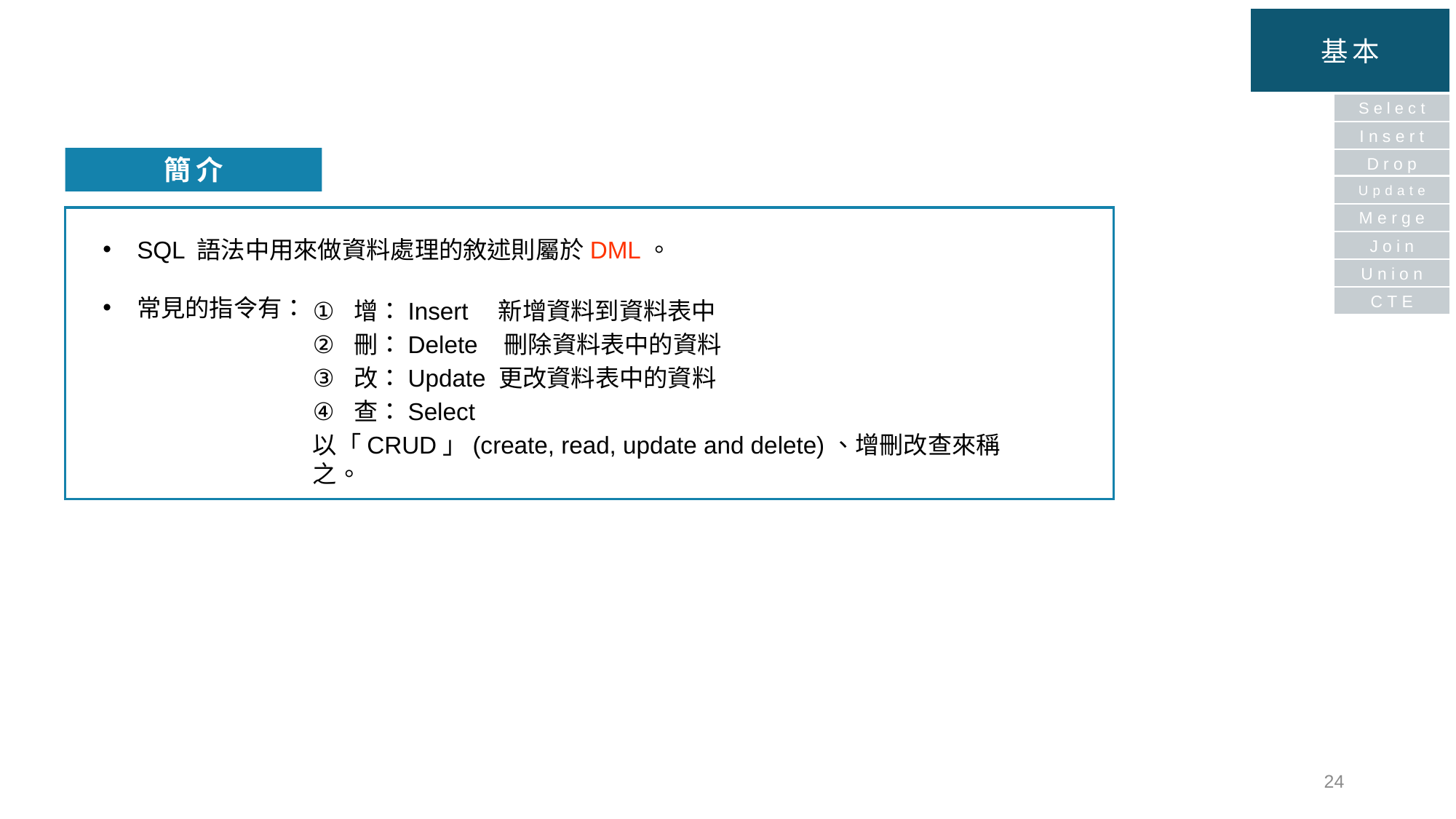

基本
Select
Insert
簡介
Drop
Update
Merge

SQL 語法中用來做資料處理的敘述則屬於DML。

常見的指令有：
Join
Union
CTE
增：Insert　新增資料到資料表中
刪：Delete   刪除資料表中的資料
改：Update 更改資料表中的資料
查：Select
以「CRUD」(create, read, update and delete)、增刪改查來稱之。
24